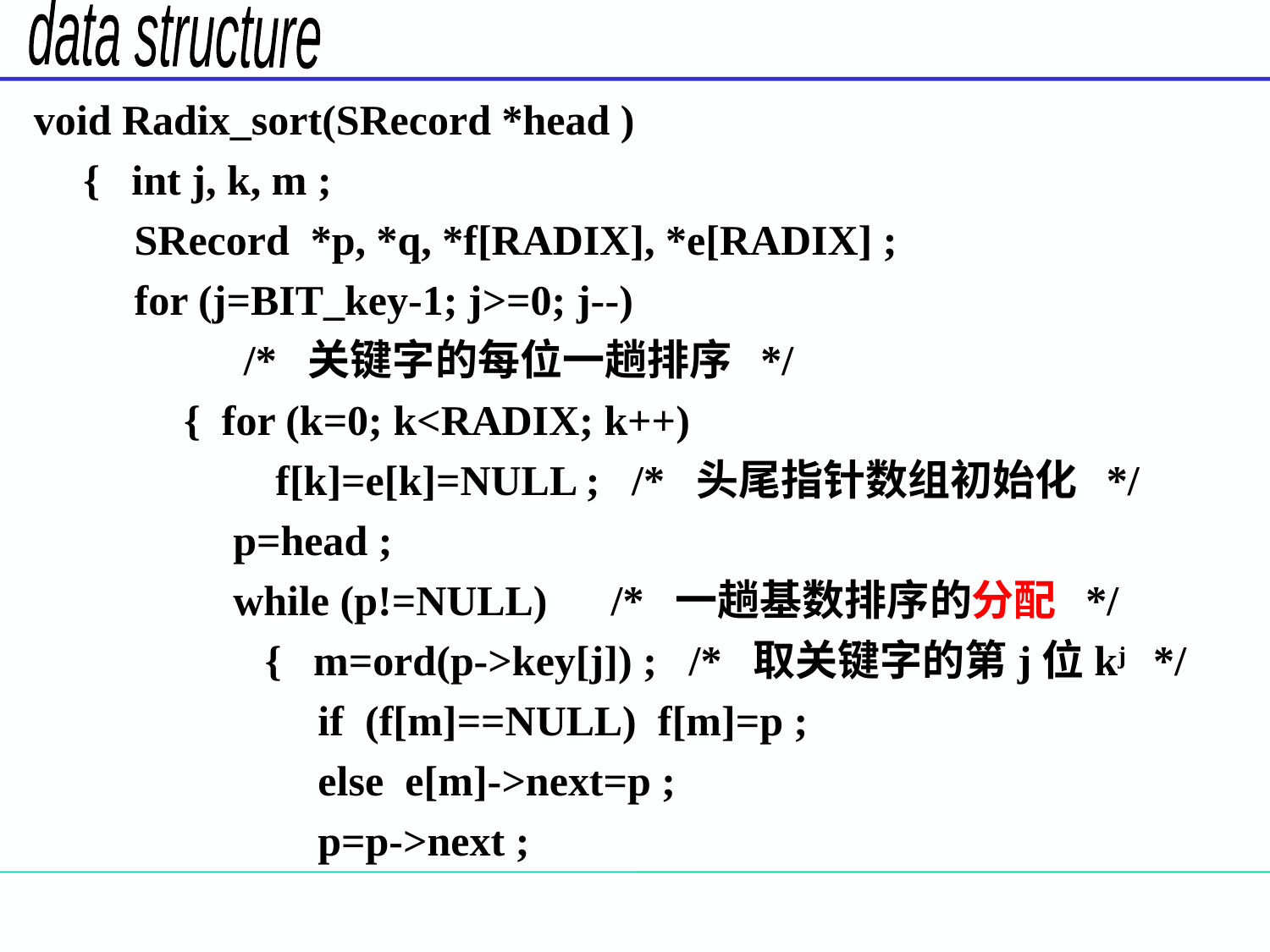

void Radix_sort(SRecord *head )
{   int j, k, m ;
SRecord  *p, *q, *f[RADIX], *e[RADIX] ;
for (j=BIT_key-1; j>=0; j--)
 /*  关键字的每位一趟排序  */
{  for (k=0; k<RADIX; k++)
    f[k]=e[k]=NULL ;   /*  头尾指针数组初始化  */
p=head ;
while (p!=NULL)      /*  一趟基数排序的分配  */
   {   m=ord(p->key[j]) ;   /*  取关键字的第j位kj   */
        if  (f[m]==NULL)  f[m]=p ;
        else  e[m]->next=p ;
        p=p->next ;